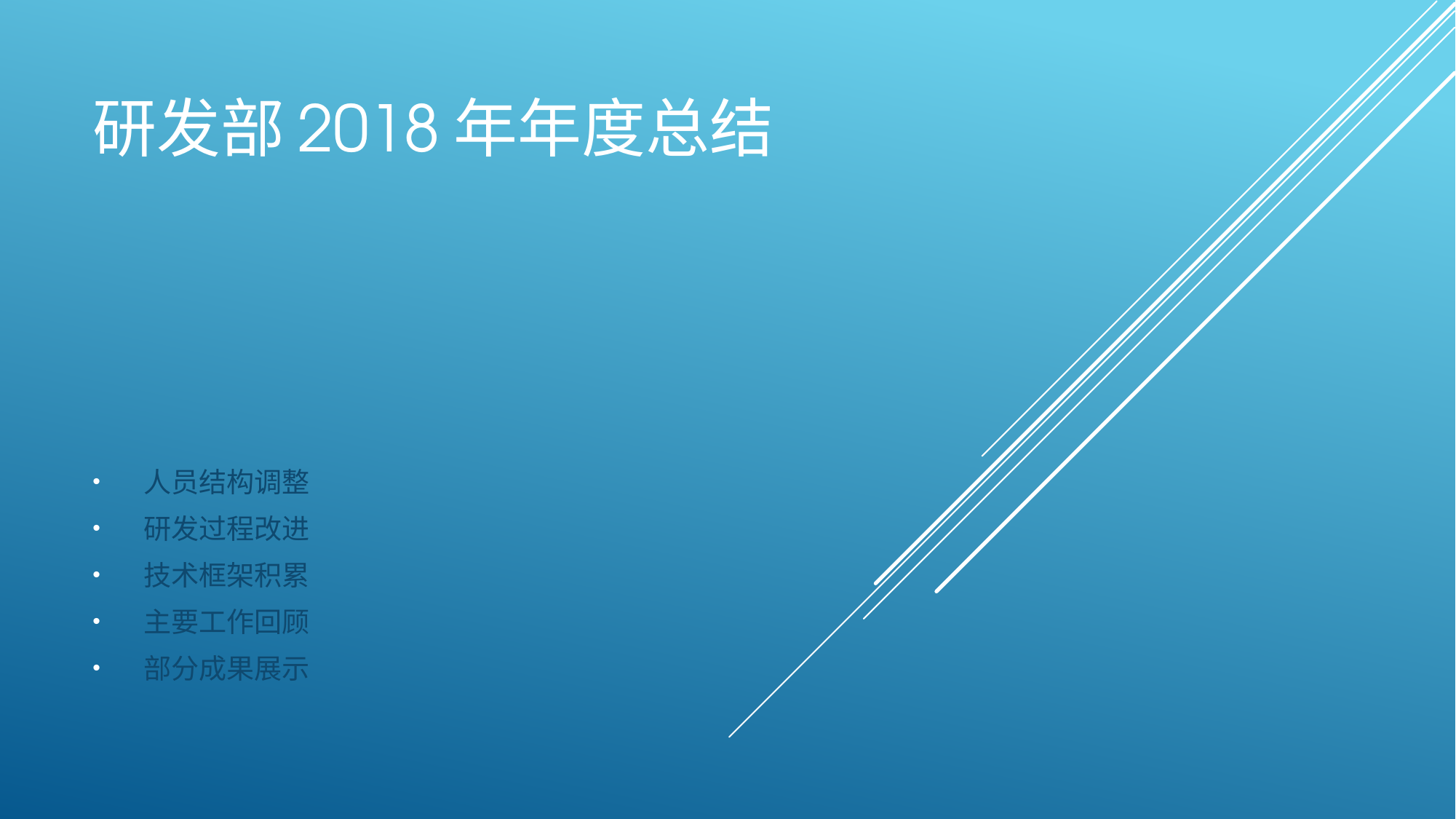

# 研发部2018年年度总结
人员结构调整
研发过程改进
技术框架积累
主要工作回顾
部分成果展示